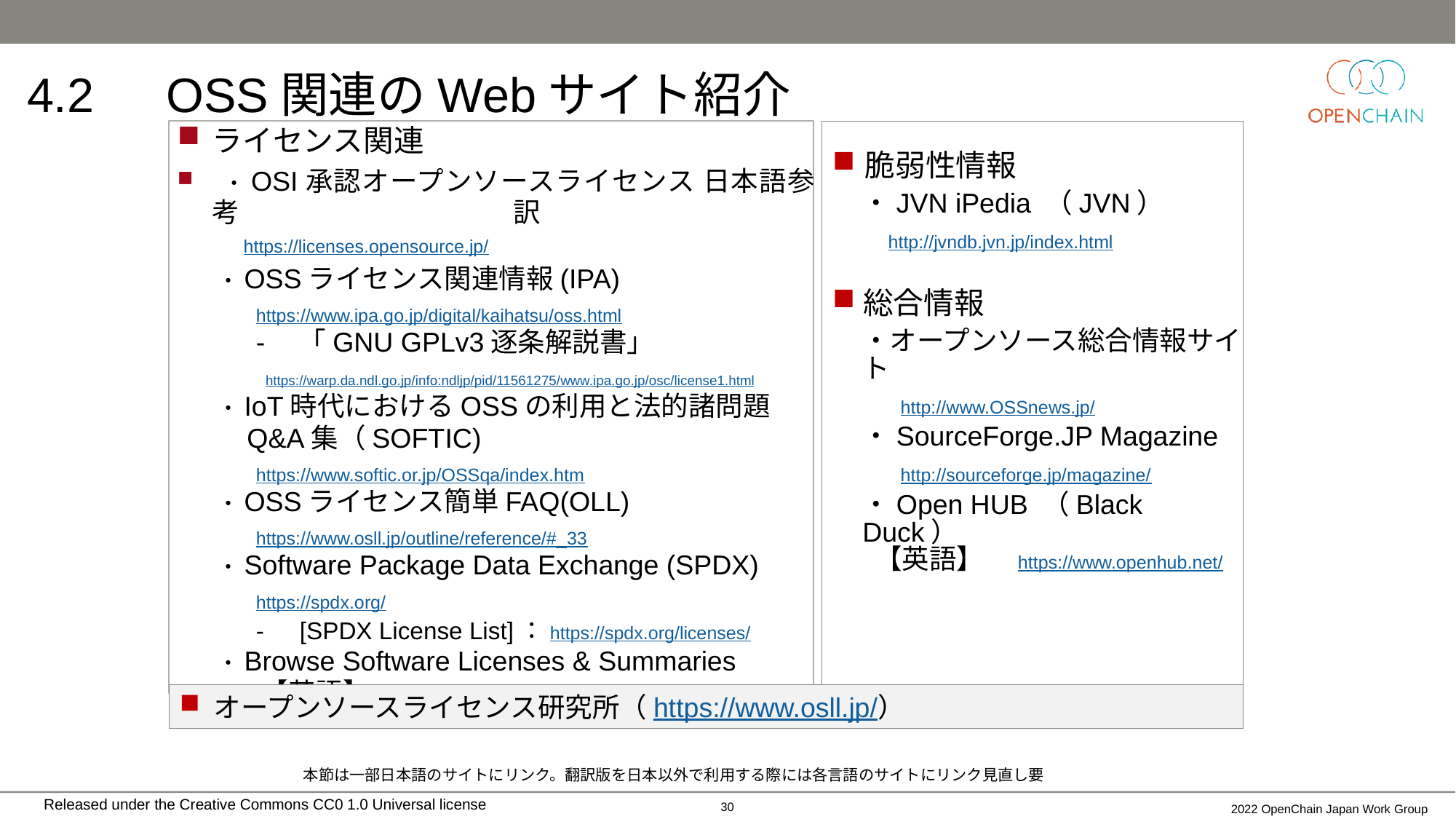

# 4.2　OSS関連のWebサイト紹介

脆弱性情報
・JVN iPedia （JVN）
http://jvndb.jvn.jp/index.html

総合情報
・オープンソース総合情報サイト
http://www.OSSnews.jp/
・SourceForge.JP Magazine
http://sourceforge.jp/magazine/
・Open HUB （Black Duck）
  【英語】　https://www.openhub.net/

ライセンス関連
 ・OSI承認オープンソースライセンス 日本語参考訳
    https://licenses.opensource.jp/
・OSSライセンス関連情報(IPA)
https://www.ipa.go.jp/digital/kaihatsu/oss.html
-　「GNU GPLv3逐条解説書」
　　https://warp.da.ndl.go.jp/info:ndljp/pid/11561275/www.ipa.go.jp/osc/license1.html
・IoT時代におけるOSSの利用と法的諸問題 Q&A集（SOFTIC)
https://www.softic.or.jp/OSSqa/index.htm
・OSSライセンス簡単FAQ(OLL)
https://www.osll.jp/outline/reference/#_33
・Software Package Data Exchange (SPDX)
https://spdx.org/
-　[SPDX License List]：https://spdx.org/licenses/
・Browse Software Licenses & Summaries
 【英語】　 https://www.tldrlegal.com/browse
オープンソースライセンス研究所（https://www.osll.jp/）
本節は一部日本語のサイトにリンク。翻訳版を日本以外で利用する際には各言語のサイトにリンク見直し要
30